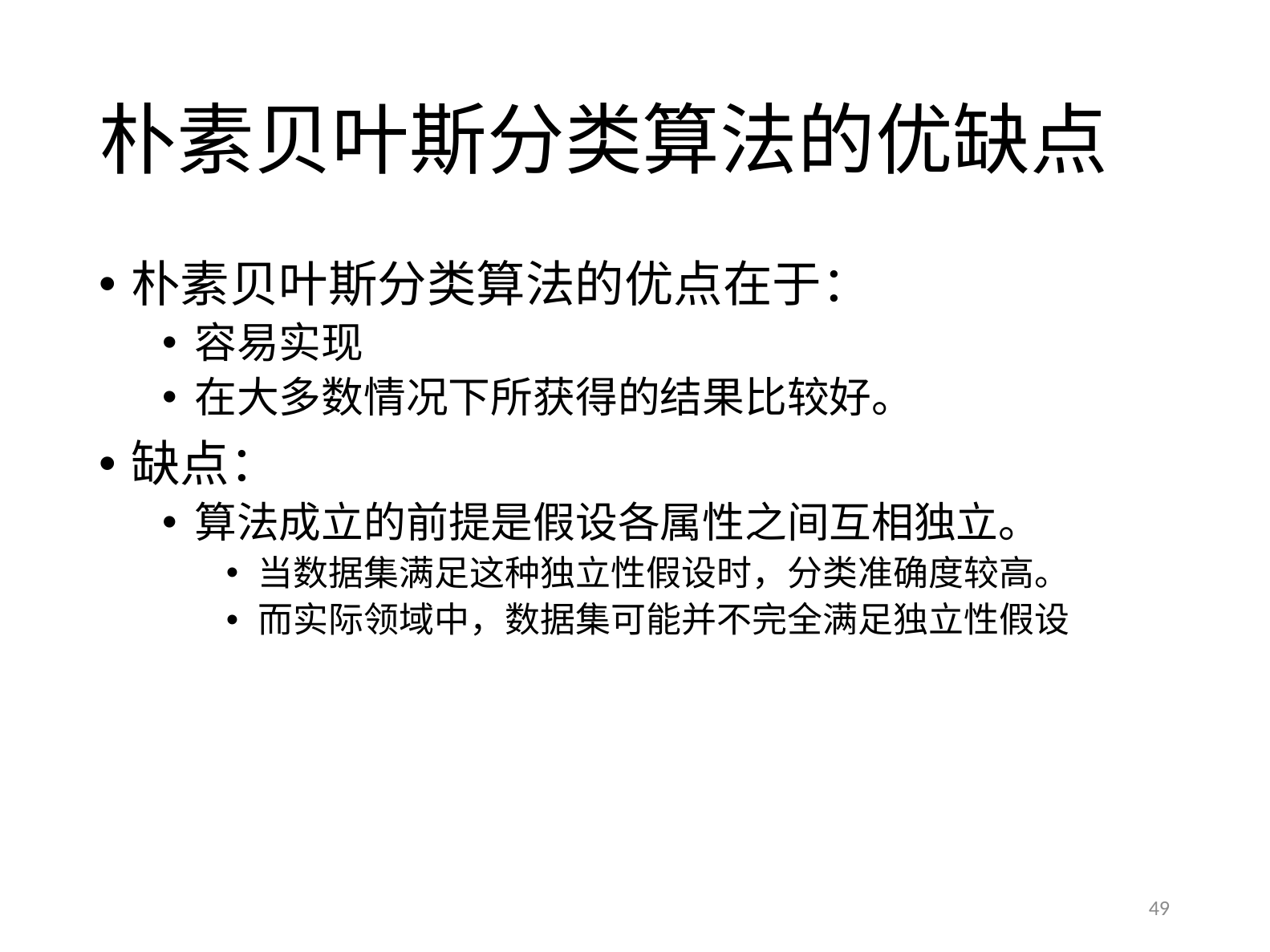

# 朴素贝叶斯分类算法的优缺点
朴素贝叶斯分类算法的优点在于：
容易实现
在大多数情况下所获得的结果比较好。
缺点：
算法成立的前提是假设各属性之间互相独立。
当数据集满足这种独立性假设时，分类准确度较高。
而实际领域中，数据集可能并不完全满足独立性假设
49